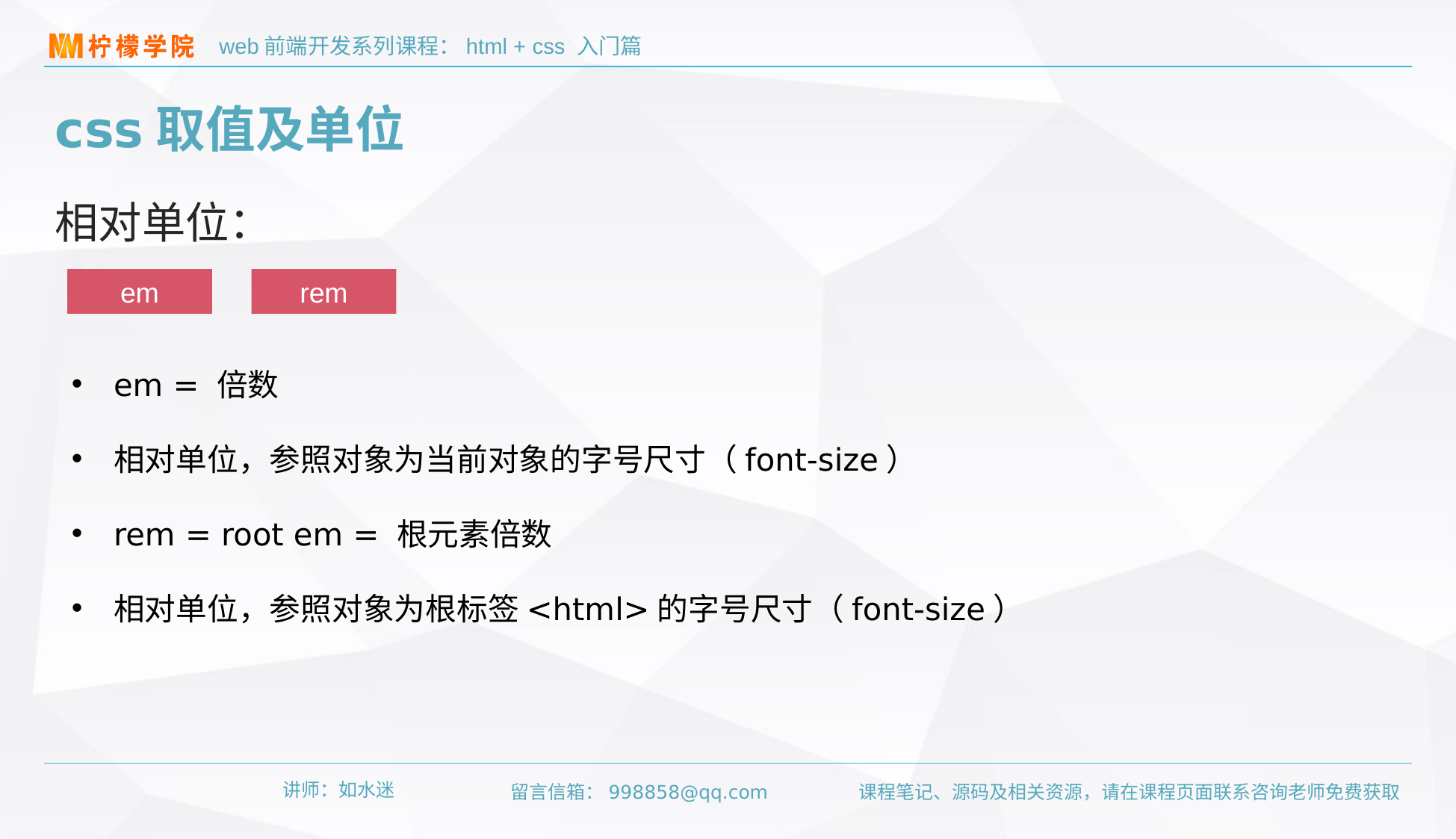

css取值及单位
相对单位：
em
rem
em = 倍数
相对单位，参照对象为当前对象的字号尺寸（font-size）
rem = root em = 根元素倍数
相对单位，参照对象为根标签<html>的字号尺寸（font-size）